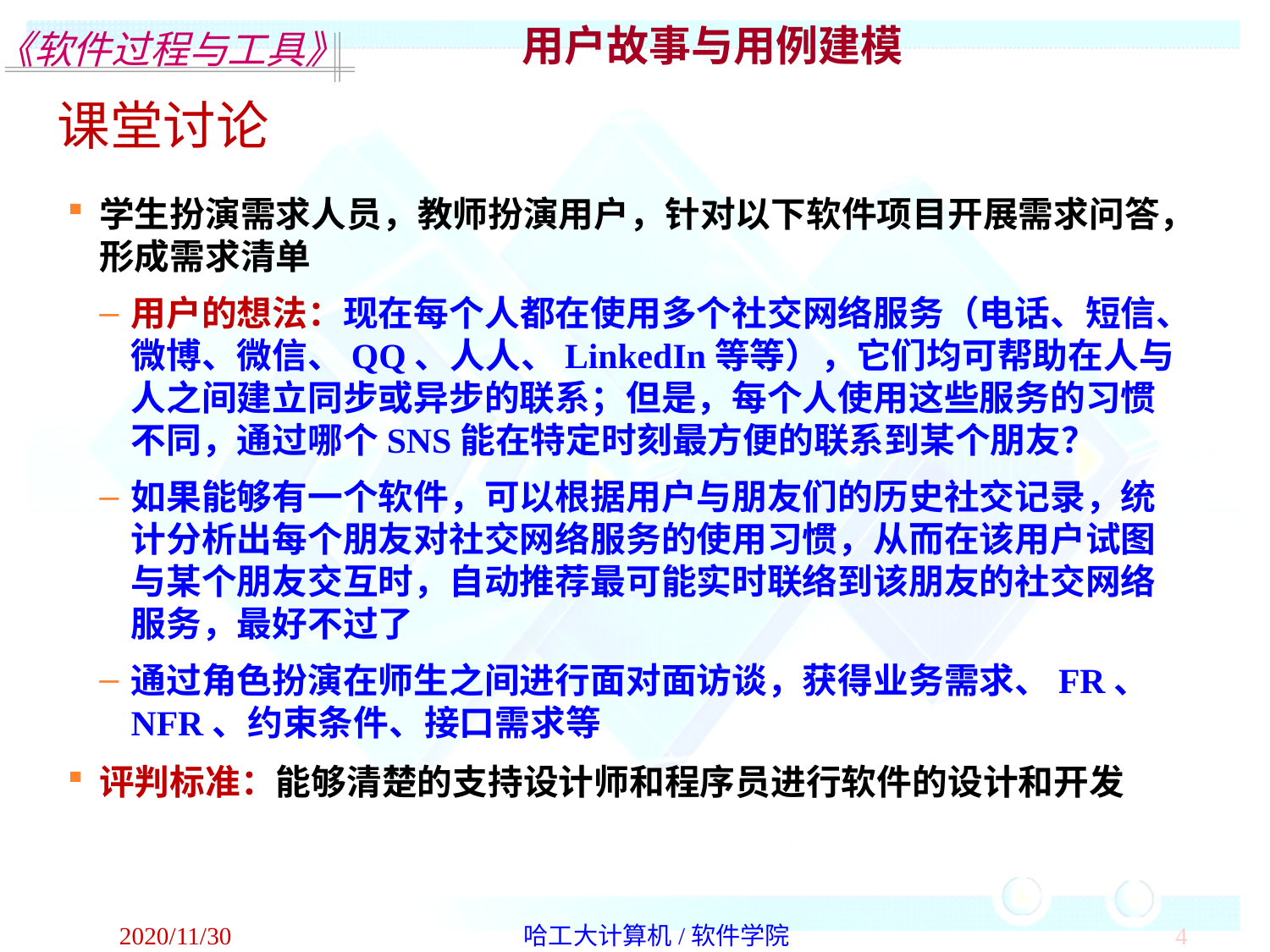

用户故事与用例建模
课堂讨论
学生扮演需求人员，教师扮演用户，针对以下软件项目开展需求问答，形成需求清单
用户的想法：现在每个人都在使用多个社交网络服务（电话、短信、微博、微信、QQ、人人、LinkedIn等等），它们均可帮助在人与人之间建立同步或异步的联系；但是，每个人使用这些服务的习惯不同，通过哪个SNS能在特定时刻最方便的联系到某个朋友？
如果能够有一个软件，可以根据用户与朋友们的历史社交记录，统计分析出每个朋友对社交网络服务的使用习惯，从而在该用户试图与某个朋友交互时，自动推荐最可能实时联络到该朋友的社交网络服务，最好不过了
通过角色扮演在师生之间进行面对面访谈，获得业务需求、FR、NFR、约束条件、接口需求等
评判标准：能够清楚的支持设计师和程序员进行软件的设计和开发